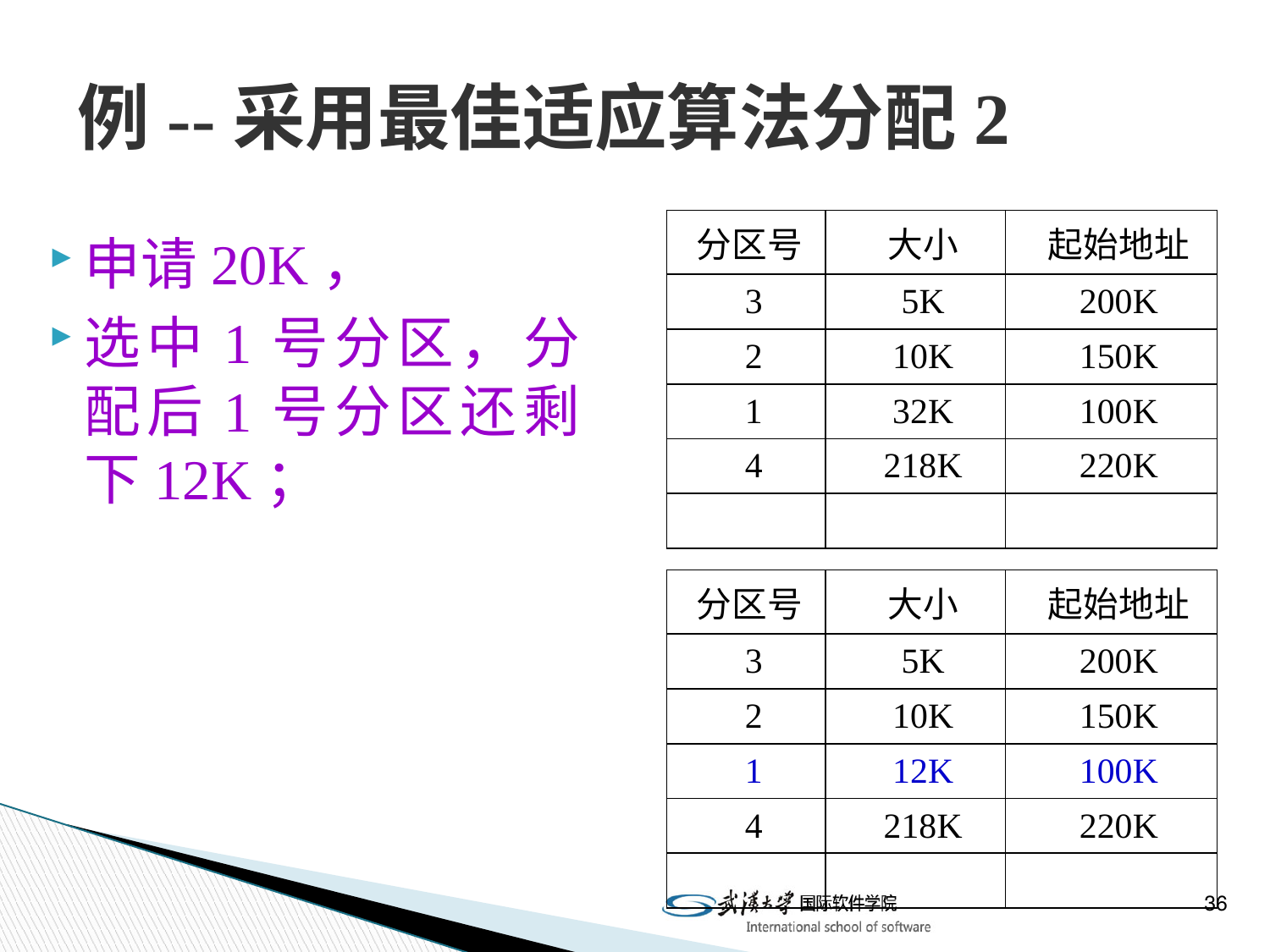

# 例--采用最佳适应算法分配2
| 分区号 | 大小 | 起始地址 |
| --- | --- | --- |
| 3 | 5K | 200K |
| 2 | 10K | 150K |
| 1 | 32K | 100K |
| 4 | 218K | 220K |
|  |  |  |
申请20K，
选中1号分区，分配后1号分区还剩下12K；
| 分区号 | 大小 | 起始地址 |
| --- | --- | --- |
| 3 | 5K | 200K |
| 2 | 10K | 150K |
| 1 | 12K | 100K |
| 4 | 218K | 220K |
|  |  |  |